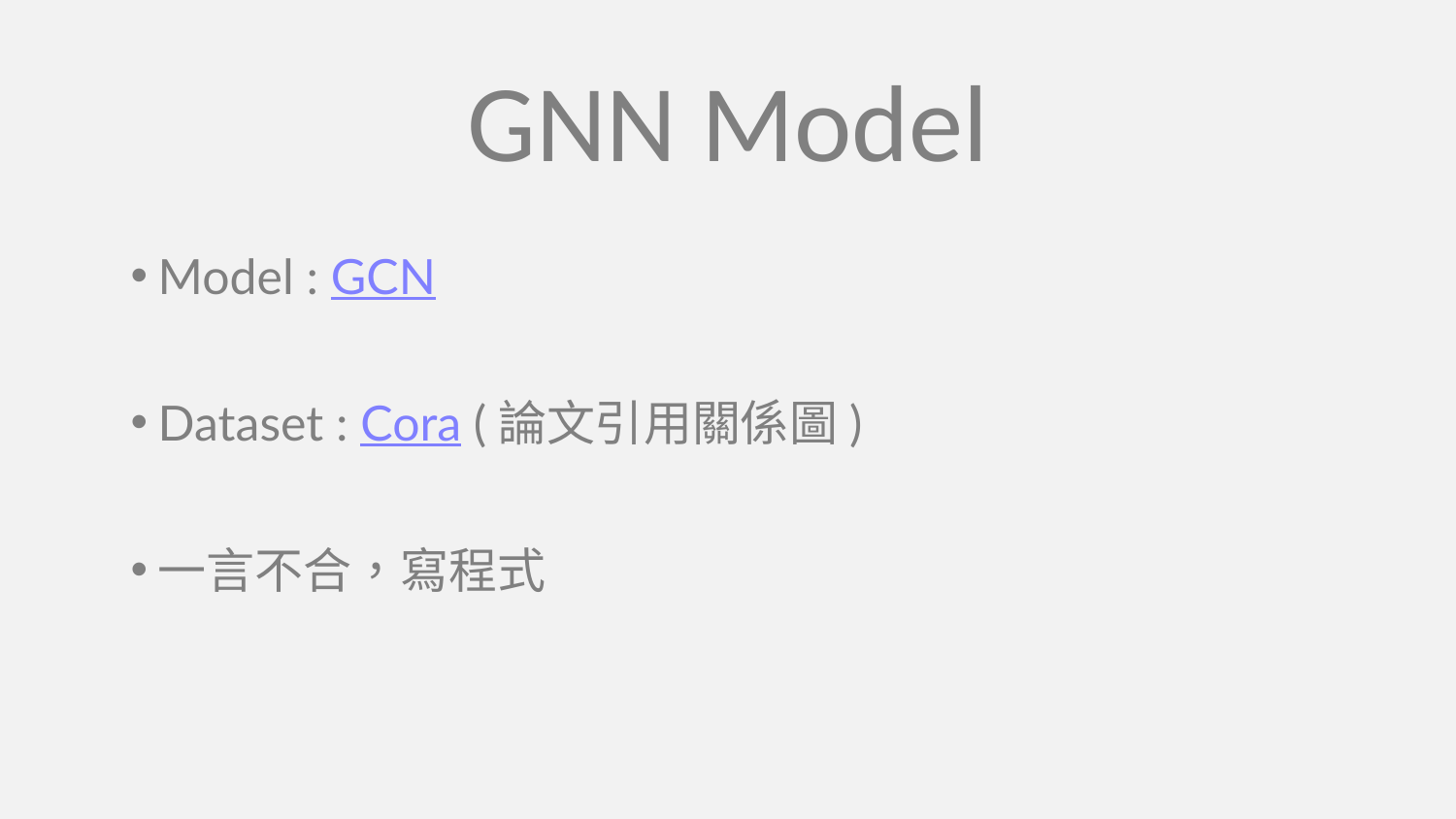

GNN Model

Model : GCN

Dataset : Cora (論文引用關係圖)

一言不合，寫程式